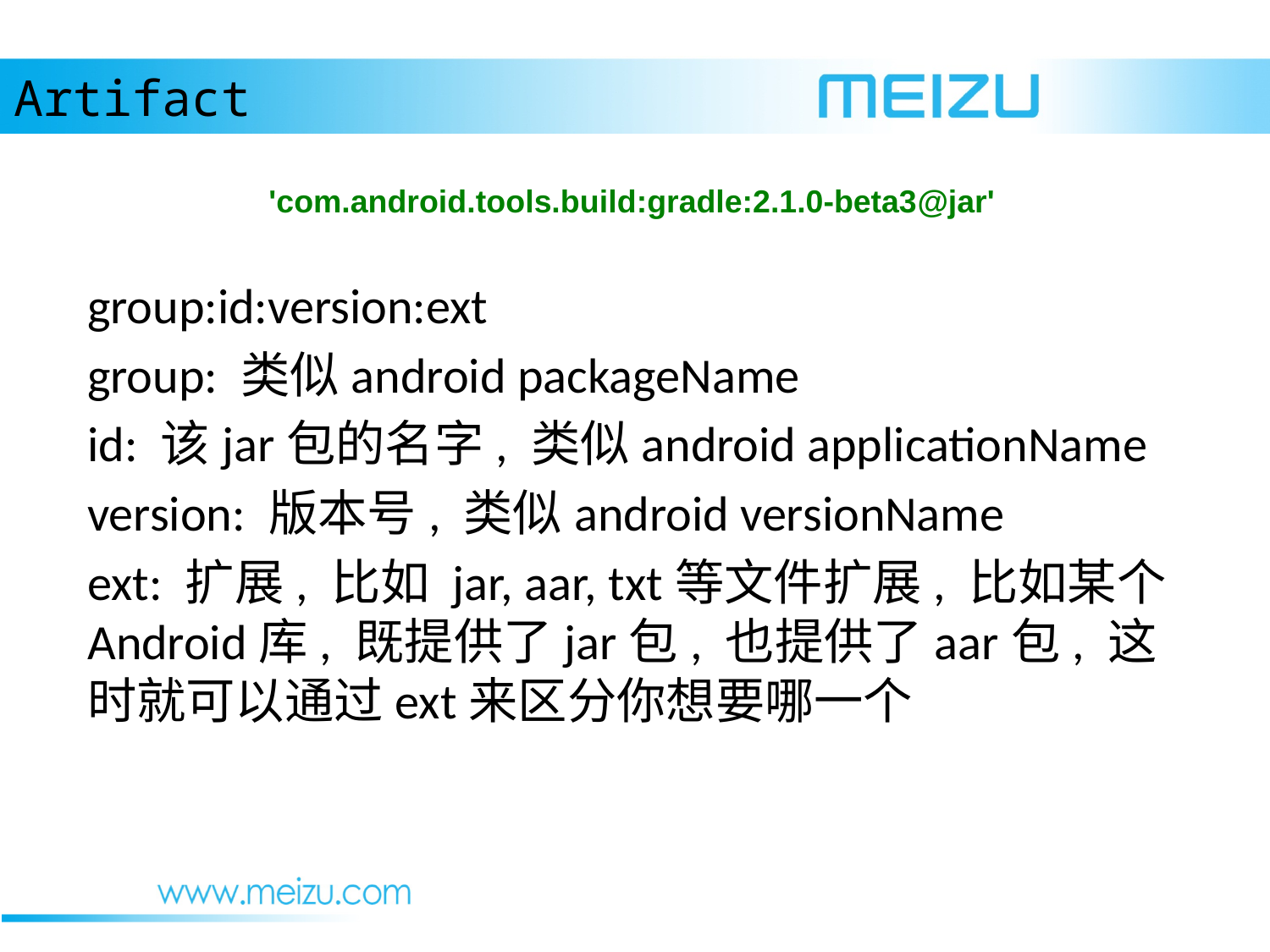

Artifact
'com.android.tools.build:gradle:2.1.0-beta3@jar'
group:id:version:ext
group: 类似android packageName
id: 该jar包的名字, 类似android applicationName
version: 版本号, 类似android versionName
ext: 扩展, 比如 jar, aar, txt等文件扩展, 比如某个Android库, 既提供了jar包, 也提供了aar包, 这时就可以通过ext来区分你想要哪一个